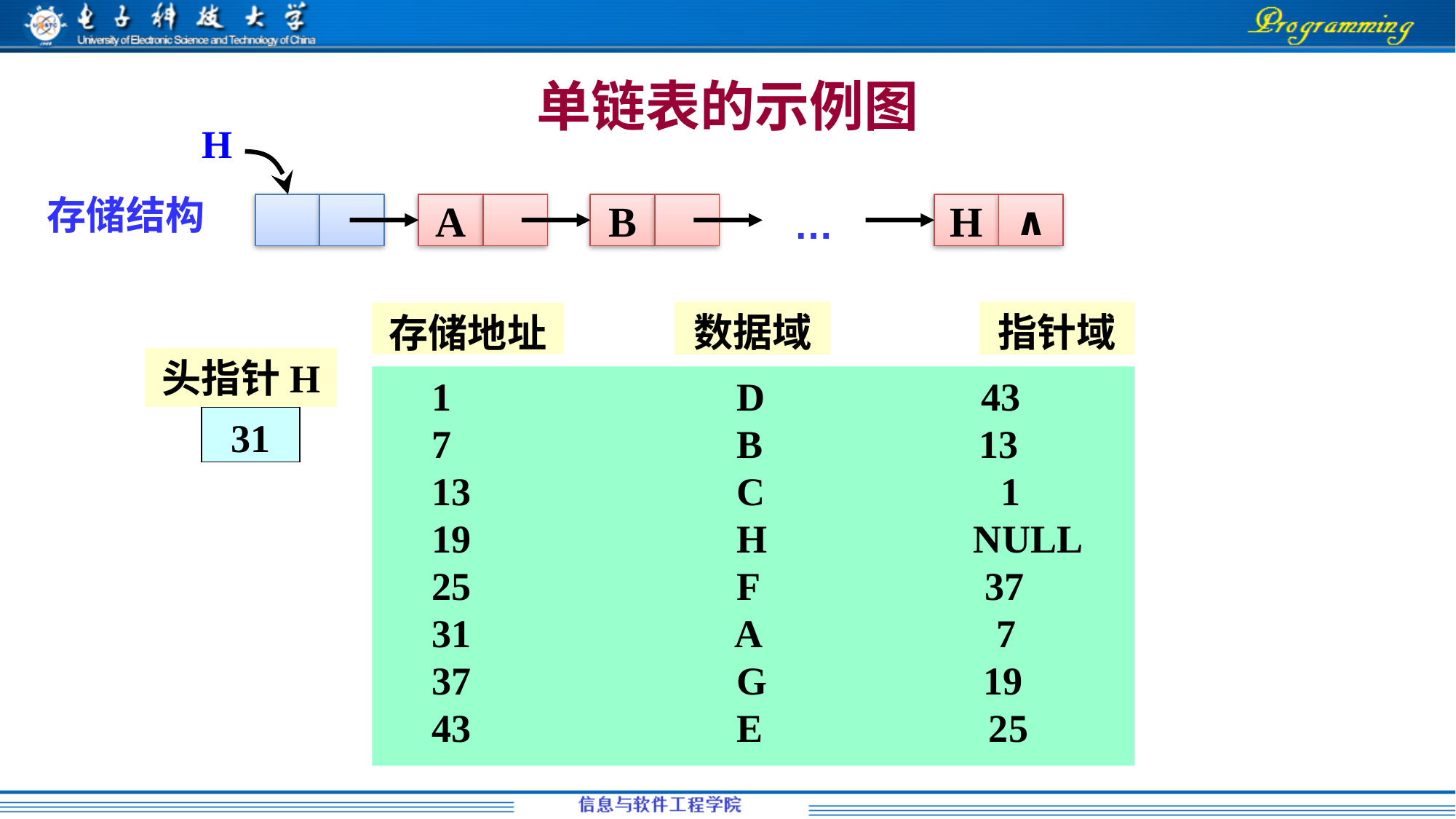

# 单链表的示例图
H

存储结构

A

B

…
H
∧

数据域
指针域
存储地址
头指针H
     1                             D                      43
     7                             B                      13
     13                           C                        1
     19                           H                     NULL
     25                           F                       37
     31                           A                        7
     37                           G                      19
     43                           E                       25
31